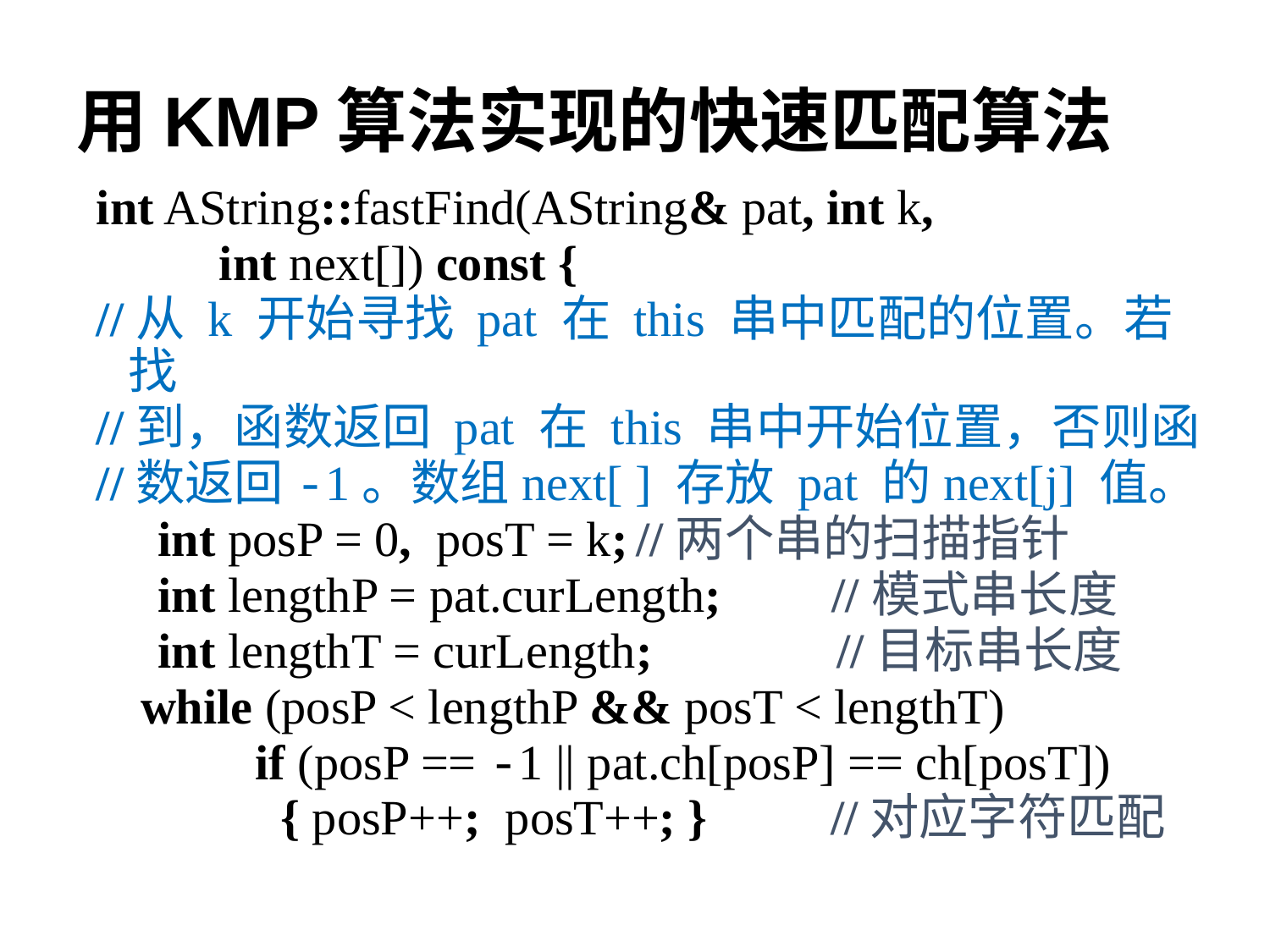

# 用KMP算法实现的快速匹配算法
int AString::fastFind(AString& pat, int k,
          int next[]) const {
//从 k 开始寻找 pat 在 this 串中匹配的位置。若找
//到，函数返回 pat 在 this 串中开始位置，否则函
//数返回-1。数组next[ ] 存放 pat 的next[j] 值。
     int posP = 0,  posT = k;	//两个串的扫描指针
     int lengthP = pat.curLength;         //模式串长度
     int lengthT = curLength;               //目标串长度
 	 while (posP < lengthP && posT < lengthT)
 	      	if (posP == -1 || pat.ch[posP] == ch[posT])
               { posP++;  posT++; }          //对应字符匹配